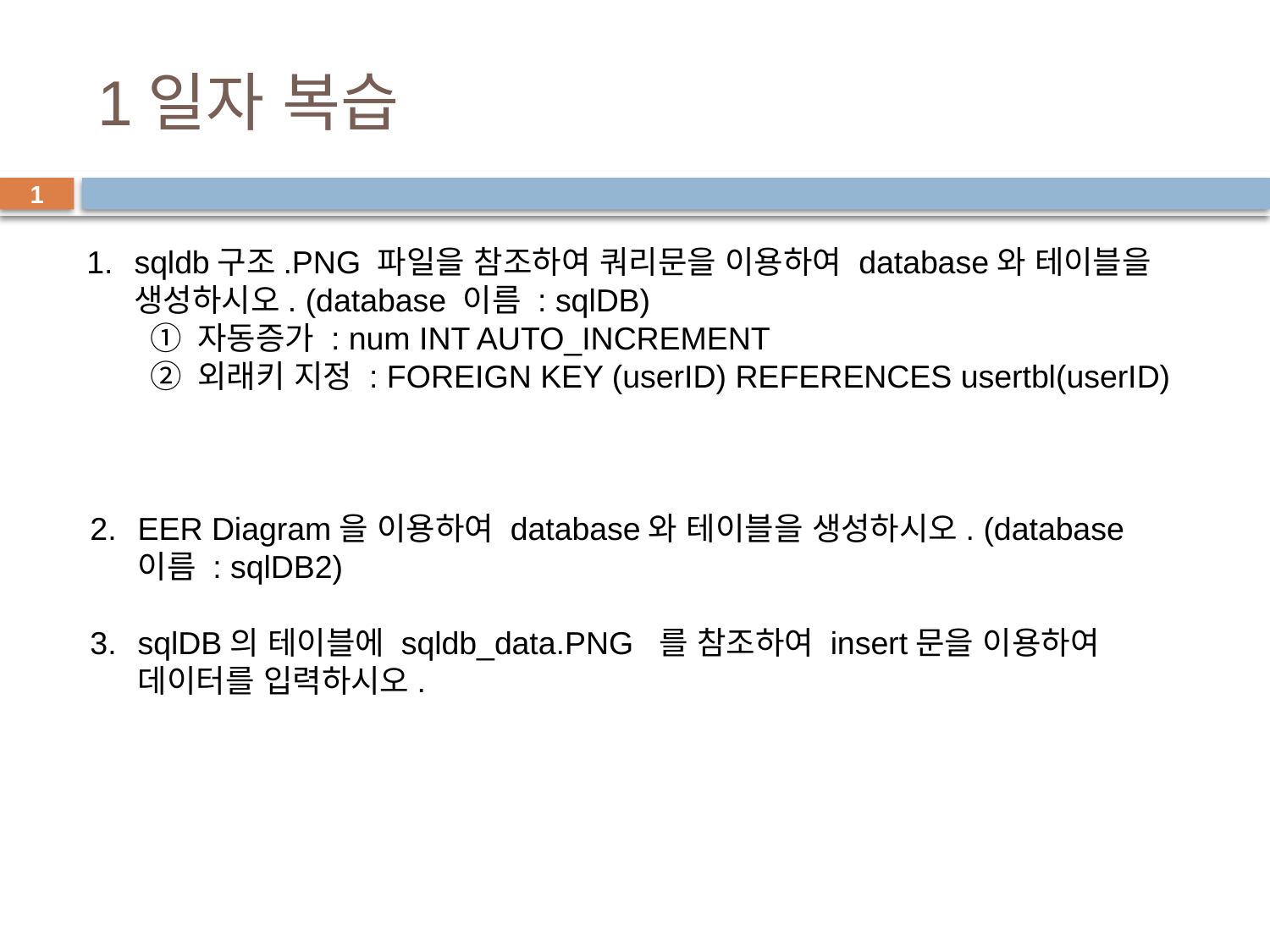

# 1일자 복습
1
sqldb구조.PNG 파일을 참조하여 쿼리문을 이용하여 database와 테이블을 생성하시오. (database 이름 : sqlDB)
자동증가 : num INT AUTO_INCREMENT
외래키 지정 : FOREIGN KEY (userID) REFERENCES usertbl(userID)

EER Diagram을 이용하여 database와 테이블을 생성하시오. (database 이름 : sqlDB2)

sqlDB의 테이블에 sqldb_data.PNG  를 참조하여 insert문을 이용하여 데이터를 입력하시오.